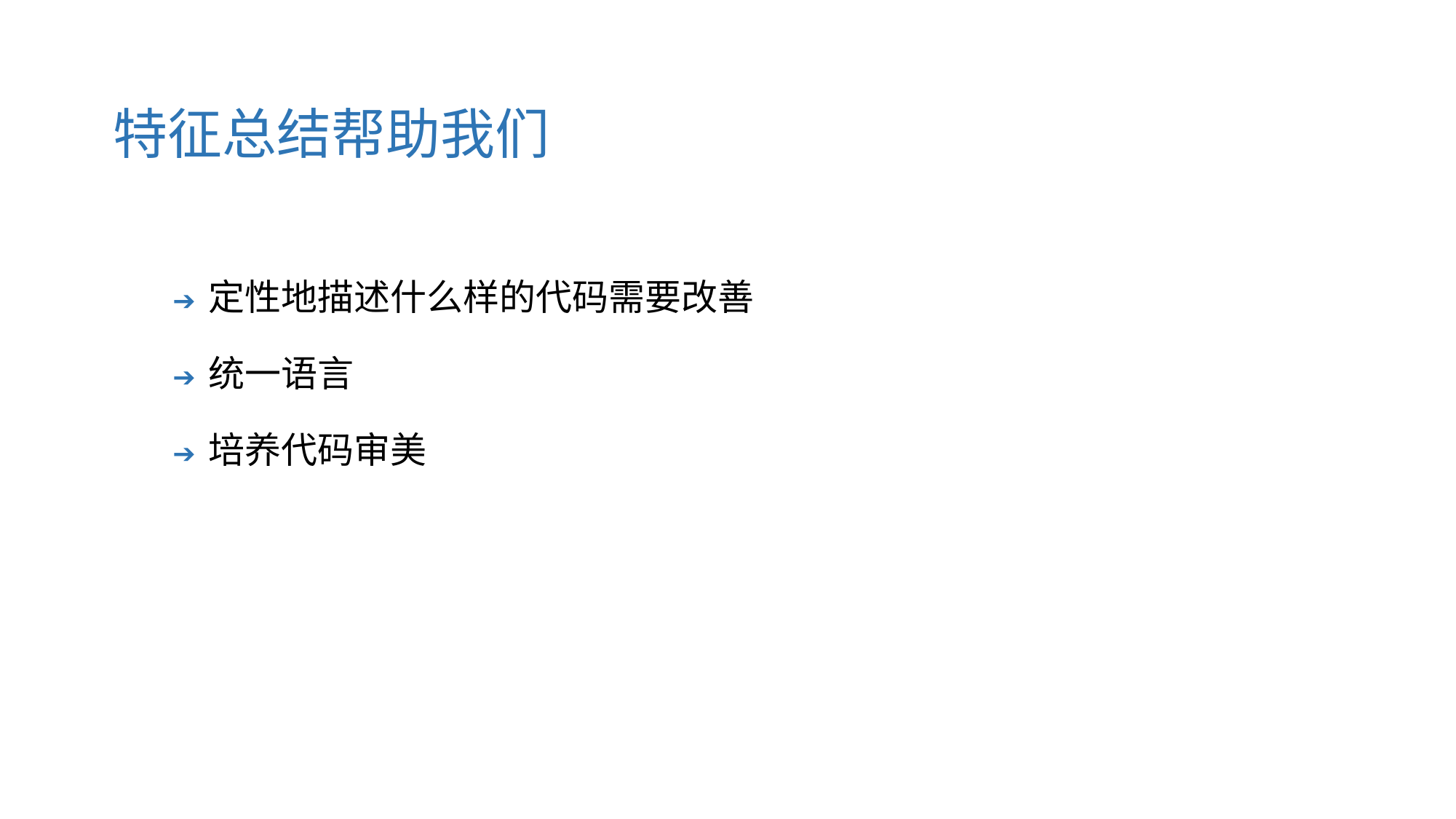

特征总结帮助我们
➔ 定性地描述什么样的代码需要改善

➔ 统一语言

➔ 培养代码审美